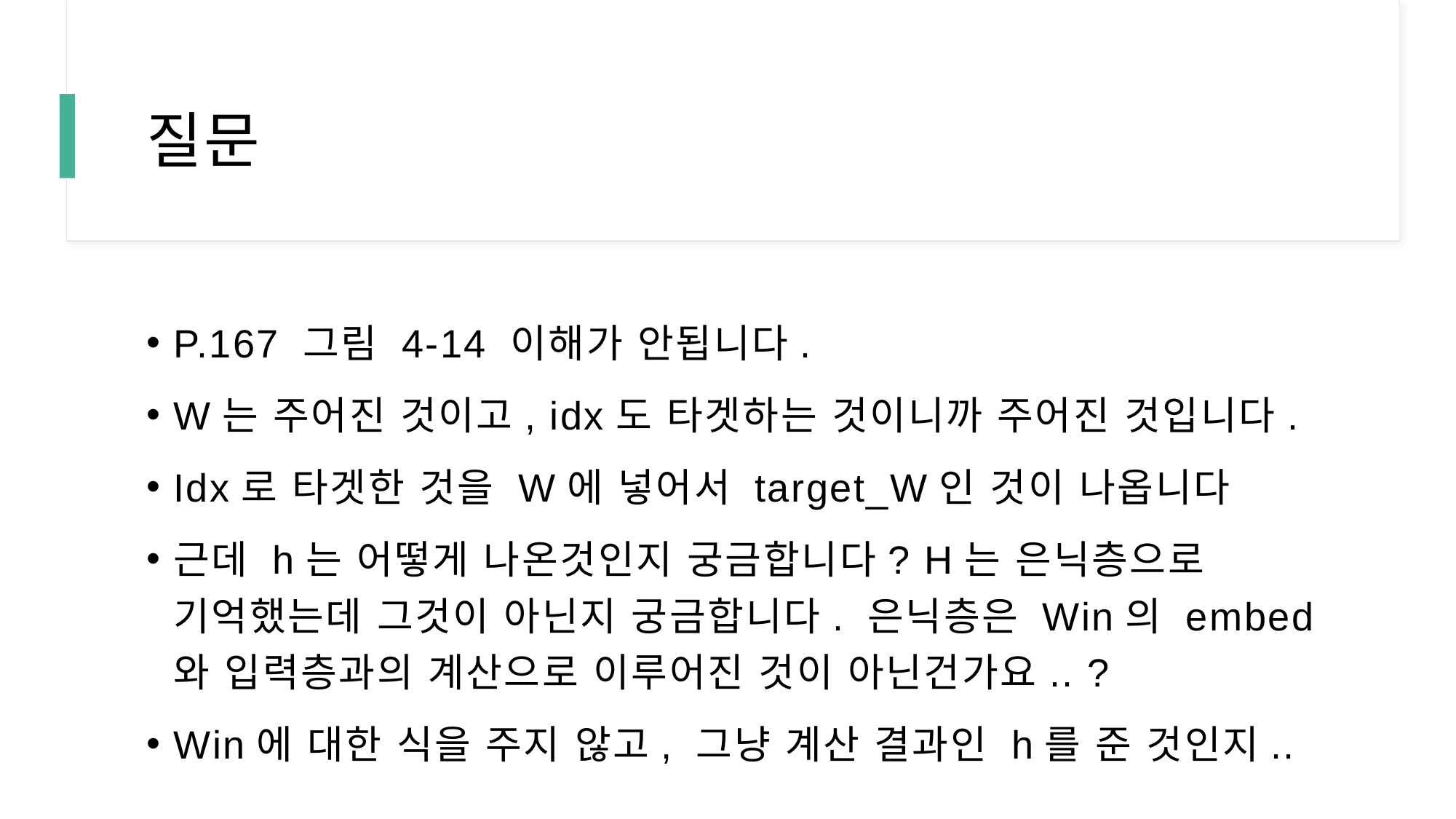

# 질문
P.167 그림 4-14 이해가 안됩니다.
W는 주어진 것이고, idx도 타겟하는 것이니까 주어진 것입니다.
Idx로 타겟한 것을 W에 넣어서 target_W인 것이 나옵니다
근데 h는 어떻게 나온것인지 궁금합니다? H는 은닉층으로 기억했는데 그것이 아닌지 궁금합니다. 은닉층은 Win의 embed와 입력층과의 계산으로 이루어진 것이 아닌건가요.. ?
Win에 대한 식을 주지 않고, 그냥 계산 결과인 h를 준 것인지..